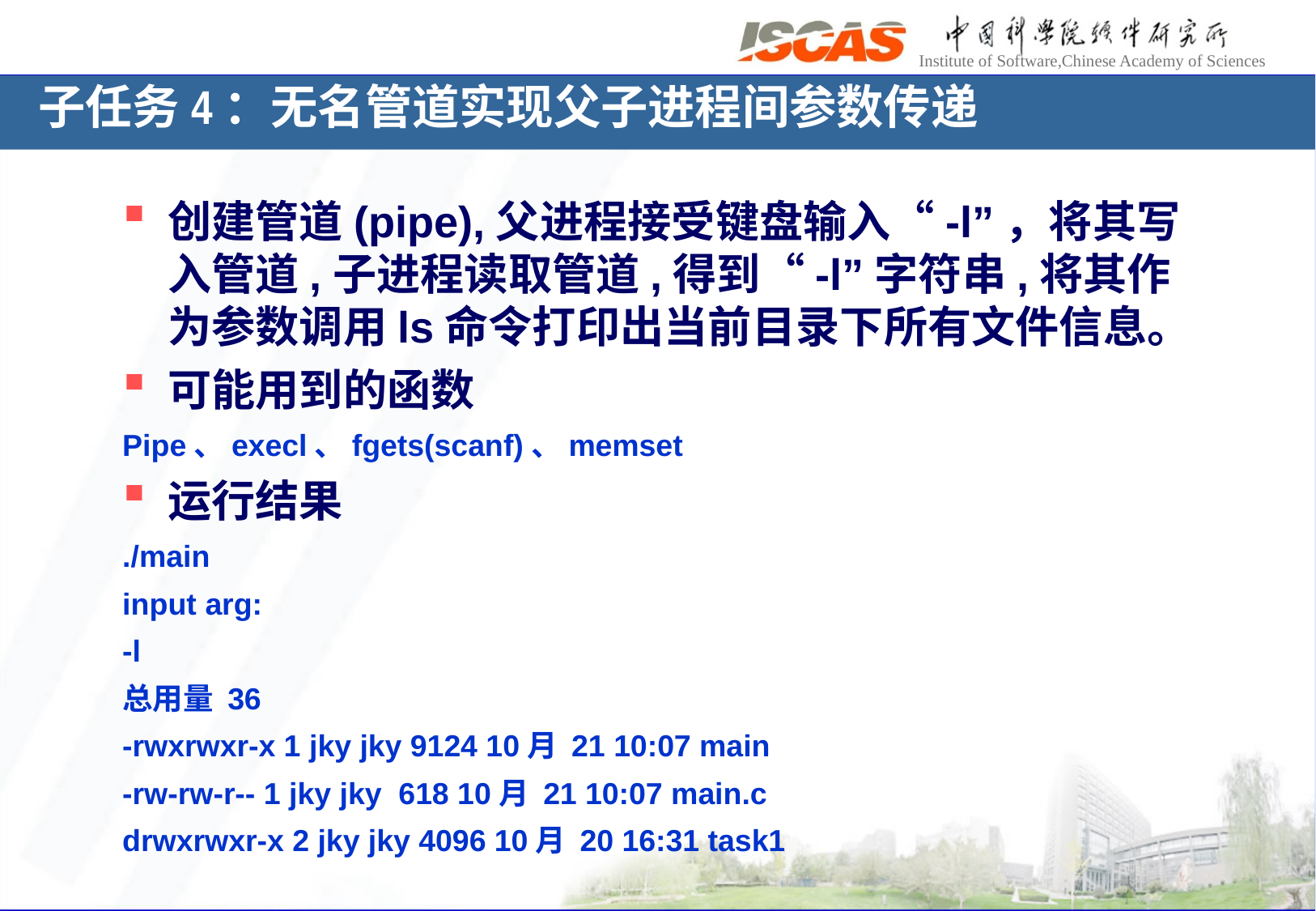

子任务4：无名管道实现父子进程间参数传递
创建管道(pipe),父进程接受键盘输入“-l”，将其写入管道,子进程读取管道,得到“-l”字符串,将其作为参数调用ls命令打印出当前目录下所有文件信息。
可能用到的函数
Pipe、execl、fgets(scanf)、memset
运行结果
./main
input arg:
-l
总用量 36
-rwxrwxr-x 1 jky jky 9124 10月 21 10:07 main
-rw-rw-r-- 1 jky jky  618 10月 21 10:07 main.c
drwxrwxr-x 2 jky jky 4096 10月 20 16:31 task1